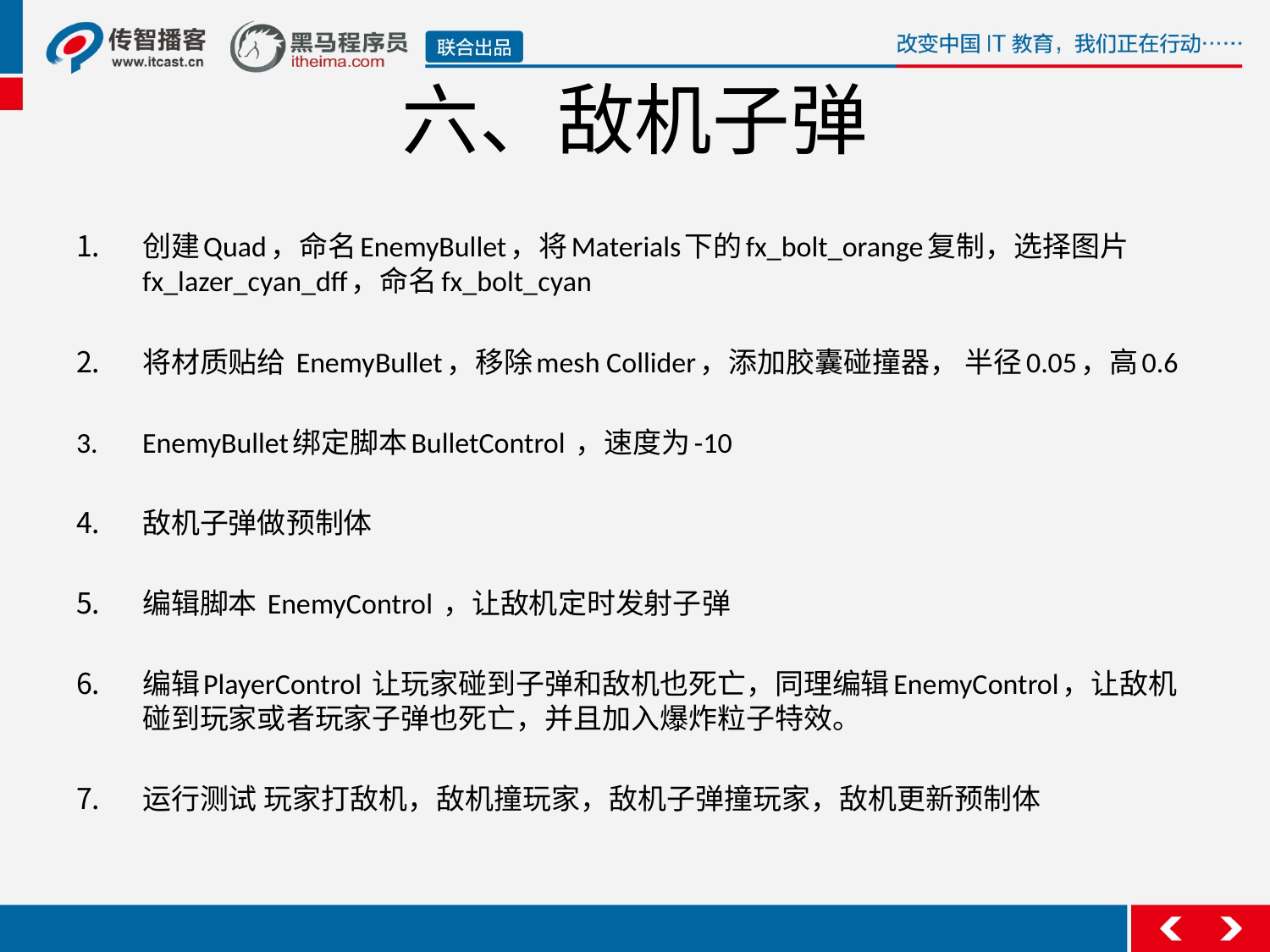

# 六、敌机子弹
创建Quad，命名EnemyBullet，将Materials下的fx_bolt_orange复制，选择图片fx_lazer_cyan_dff，命名fx_bolt_cyan

将材质贴给 EnemyBullet，移除mesh Collider，添加胶囊碰撞器， 半径0.05，高0.6

EnemyBullet绑定脚本BulletControl ，速度为-10

敌机子弹做预制体

编辑脚本 EnemyControl ，让敌机定时发射子弹

编辑PlayerControl 让玩家碰到子弹和敌机也死亡，同理编辑EnemyControl，让敌机碰到玩家或者玩家子弹也死亡，并且加入爆炸粒子特效。

运行测试 玩家打敌机，敌机撞玩家，敌机子弹撞玩家，敌机更新预制体